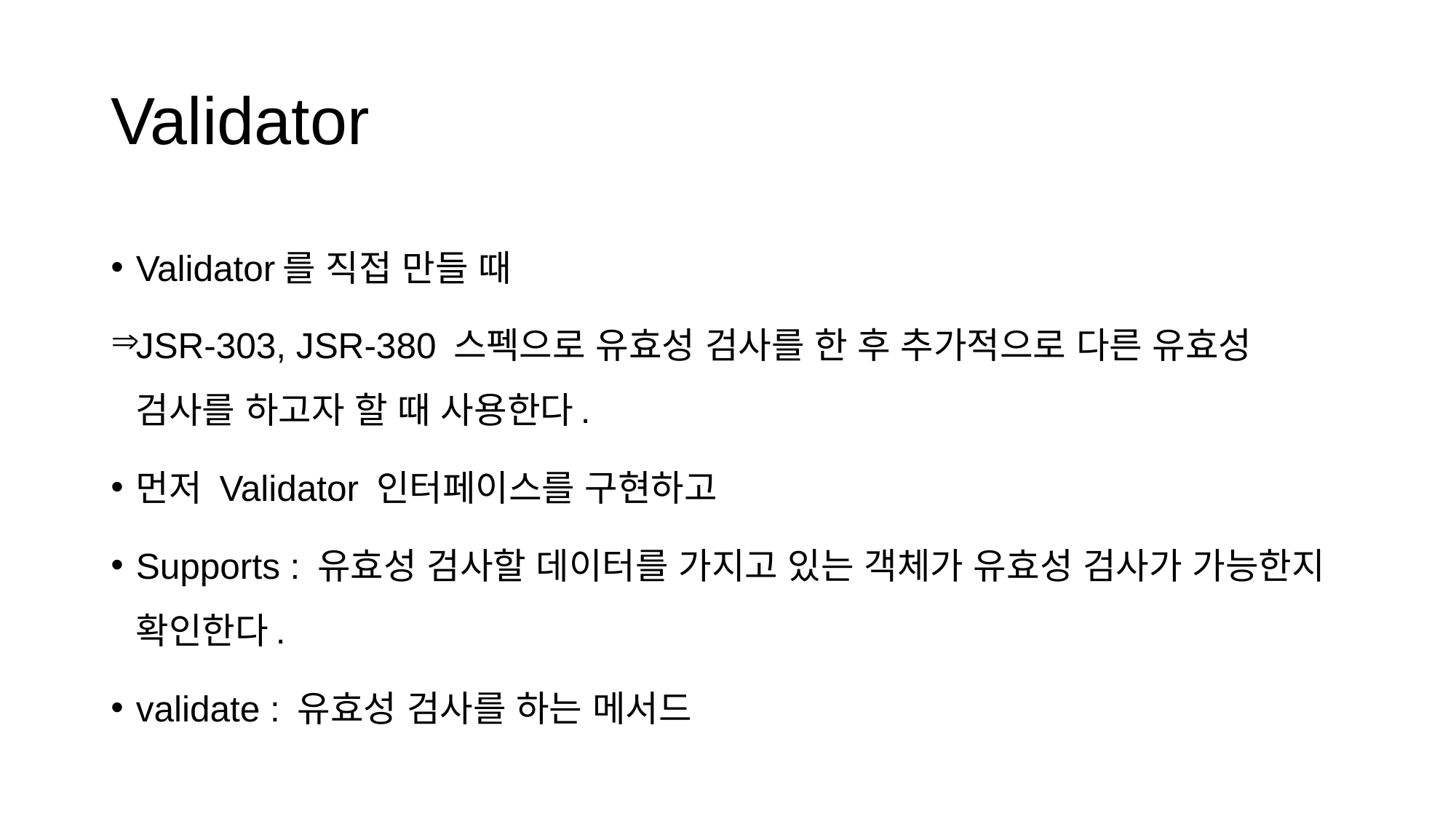

# Validator
Validator를 직접 만들 때
JSR-303, JSR-380 스펙으로 유효성 검사를 한 후 추가적으로 다른 유효성 검사를 하고자 할 때 사용한다.
먼저 Validator 인터페이스를 구현하고
Supports : 유효성 검사할 데이터를 가지고 있는 객체가 유효성 검사가 가능한지 확인한다.
validate : 유효성 검사를 하는 메서드